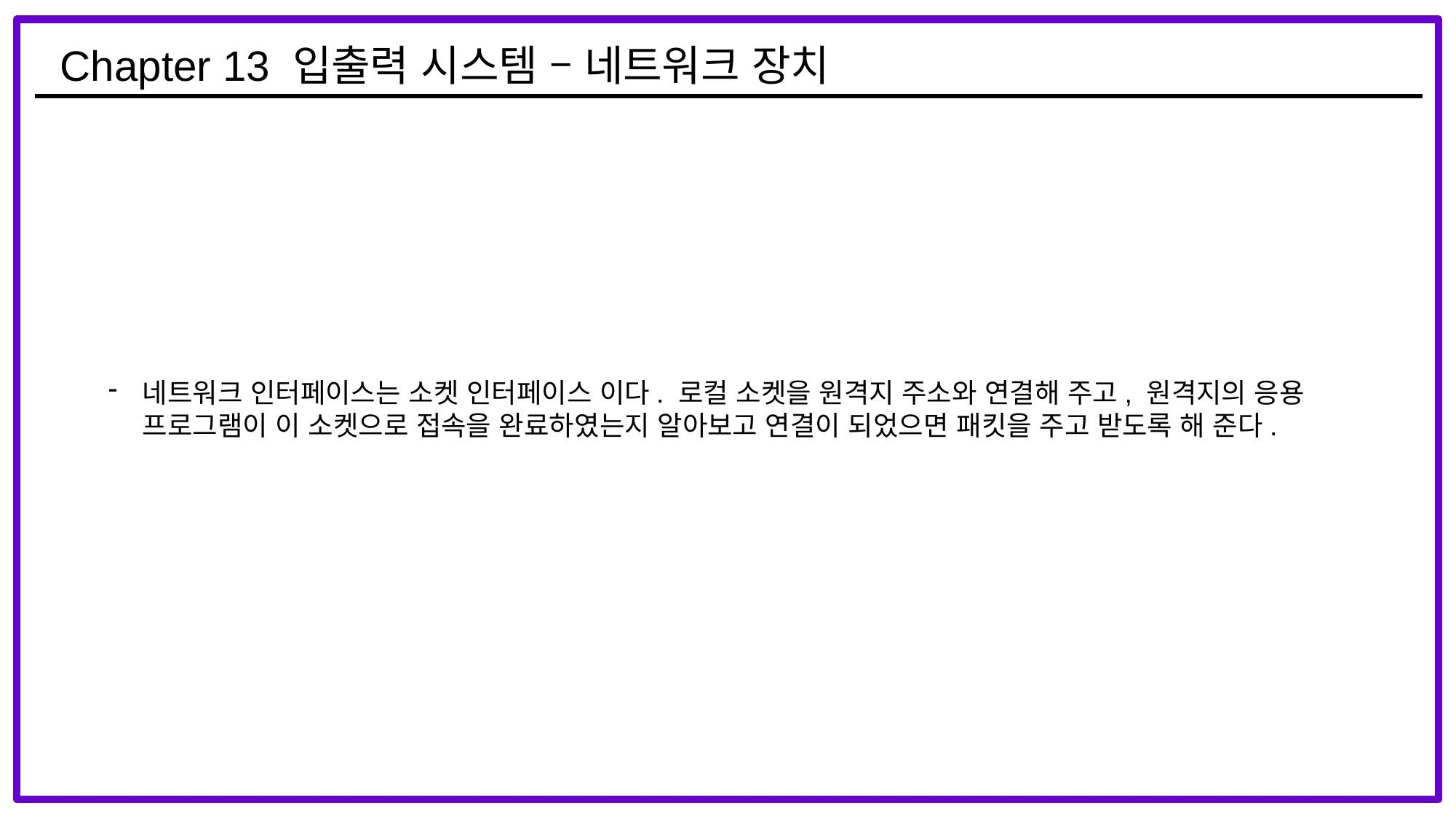

Chapter 13 입출력 시스템 – 네트워크 장치
네트워크 인터페이스는 소켓 인터페이스 이다. 로컬 소켓을 원격지 주소와 연결해 주고, 원격지의 응용 프로그램이 이 소켓으로 접속을 완료하였는지 알아보고 연결이 되었으면 패킷을 주고 받도록 해 준다.